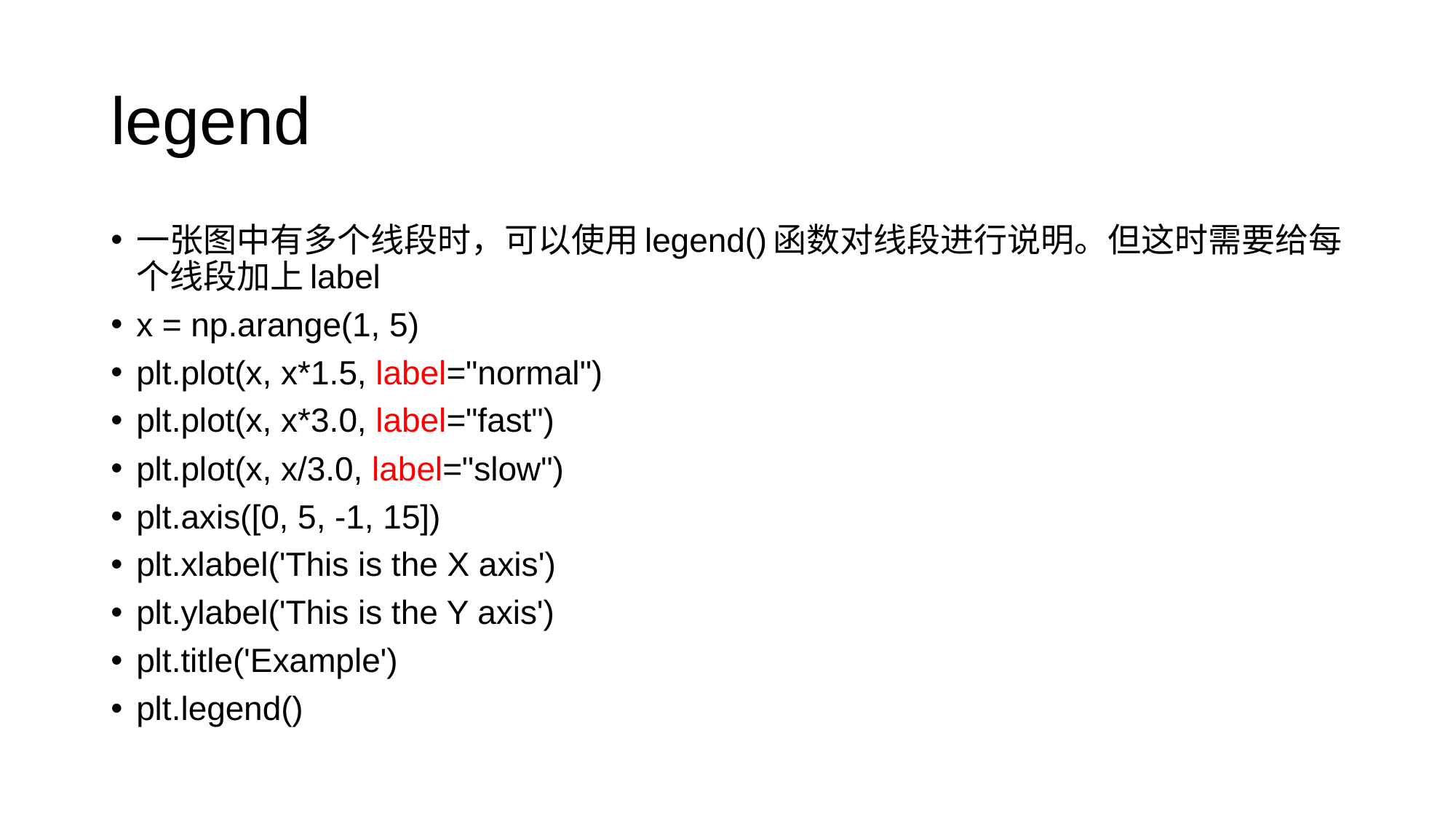

# legend
一张图中有多个线段时，可以使用legend()函数对线段进行说明。但这时需要给每个线段加上label
x = np.arange(1, 5)
plt.plot(x, x*1.5, label="normal")
plt.plot(x, x*3.0, label="fast")
plt.plot(x, x/3.0, label="slow")
plt.axis([0, 5, -1, 15])
plt.xlabel('This is the X axis')
plt.ylabel('This is the Y axis')
plt.title('Example')
plt.legend()